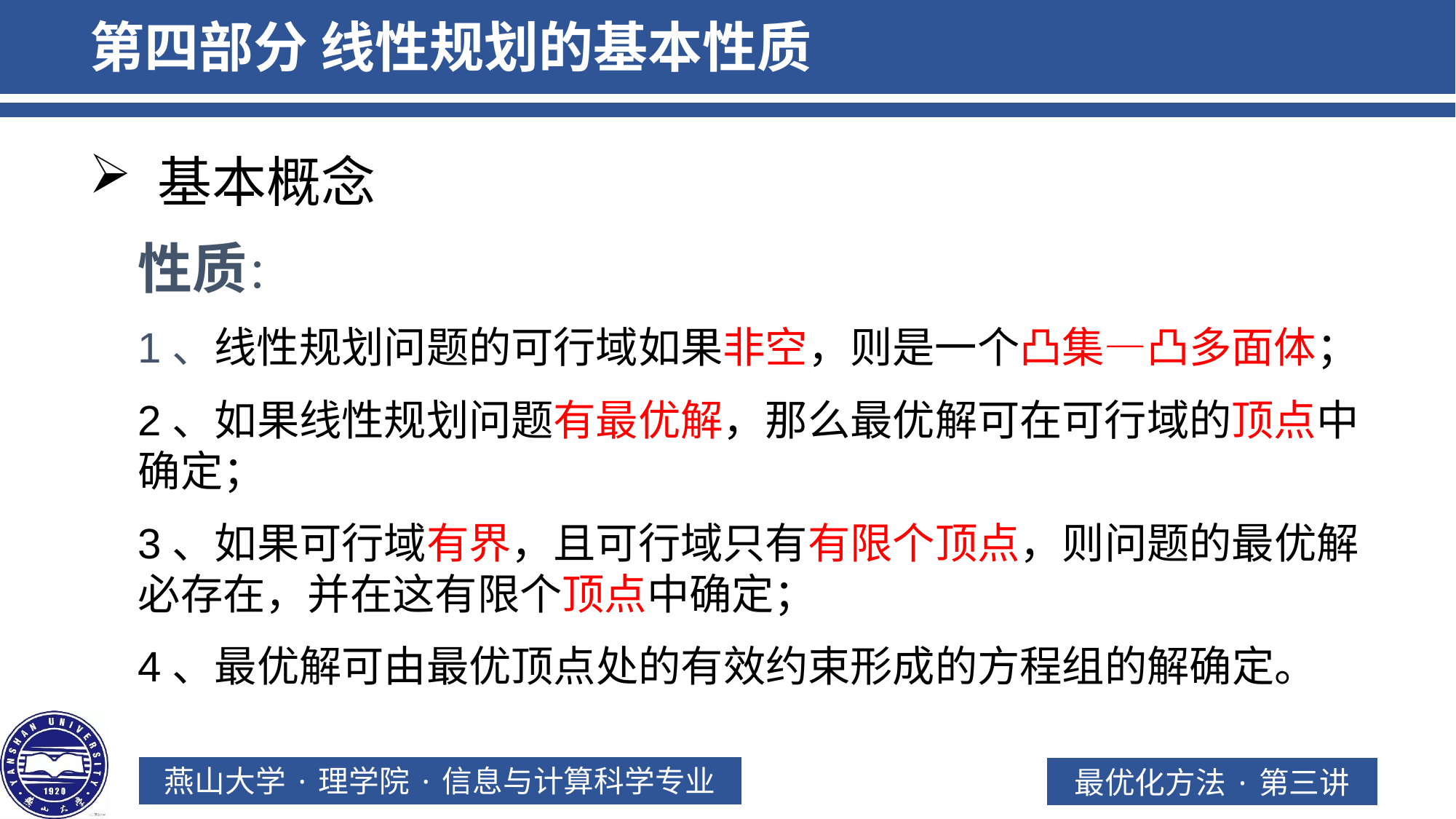

第四部分 线性规划的基本性质
基本概念
性质：
1、线性规划问题的可行域如果非空，则是一个凸集—凸多面体；
2、如果线性规划问题有最优解，那么最优解可在可行域的顶点中确定；
3、如果可行域有界，且可行域只有有限个顶点，则问题的最优解必存在，并在这有限个顶点中确定；
4、最优解可由最优顶点处的有效约束形成的方程组的解确定。